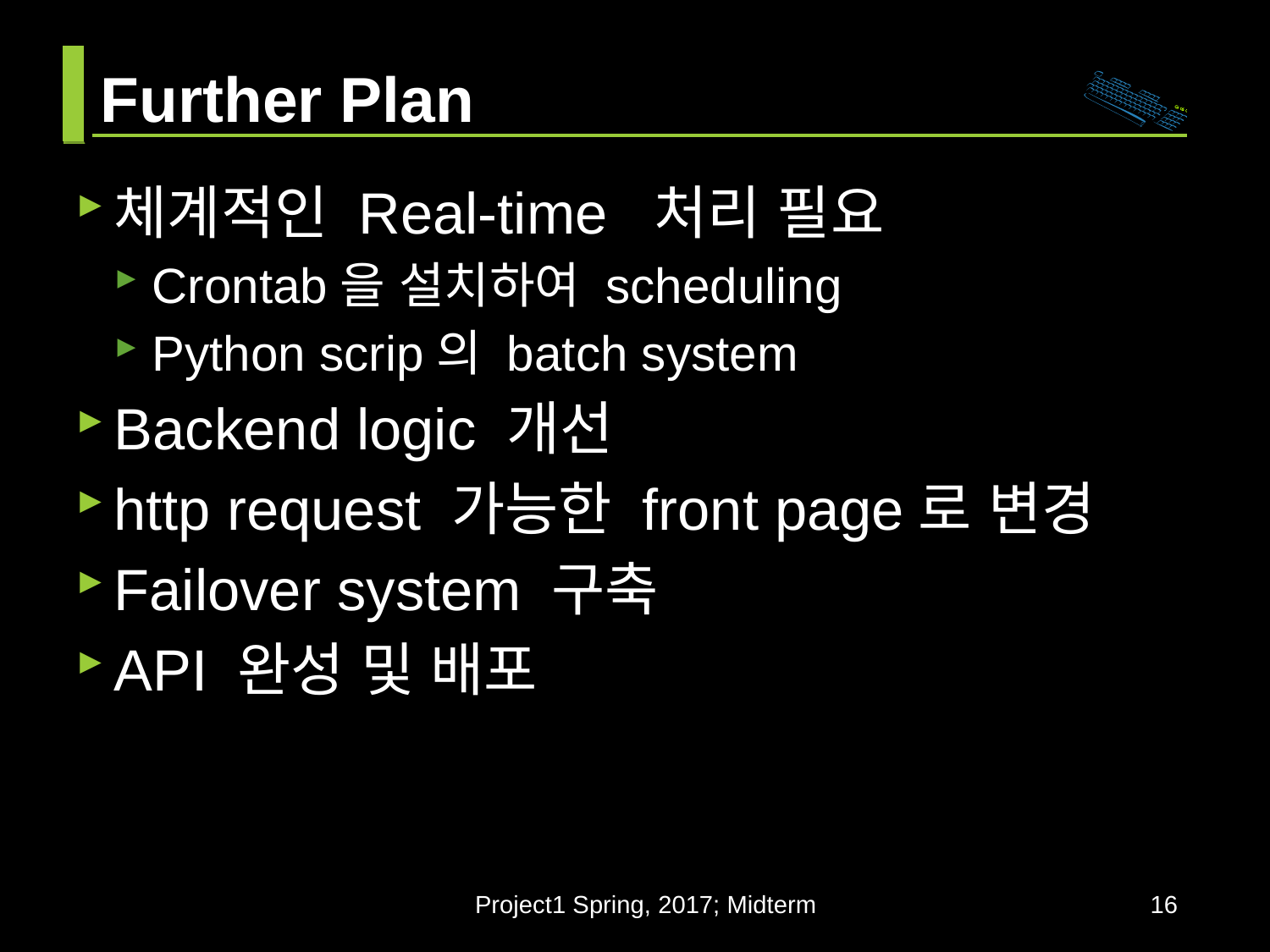

# Further Plan
체계적인 Real-time  처리 필요
Crontab을 설치하여 scheduling
Python scrip의 batch system
Backend logic 개선
http request 가능한 front page로 변경
Failover system 구축
API 완성 및 배포

Project1 Spring, 2017; Midterm
16